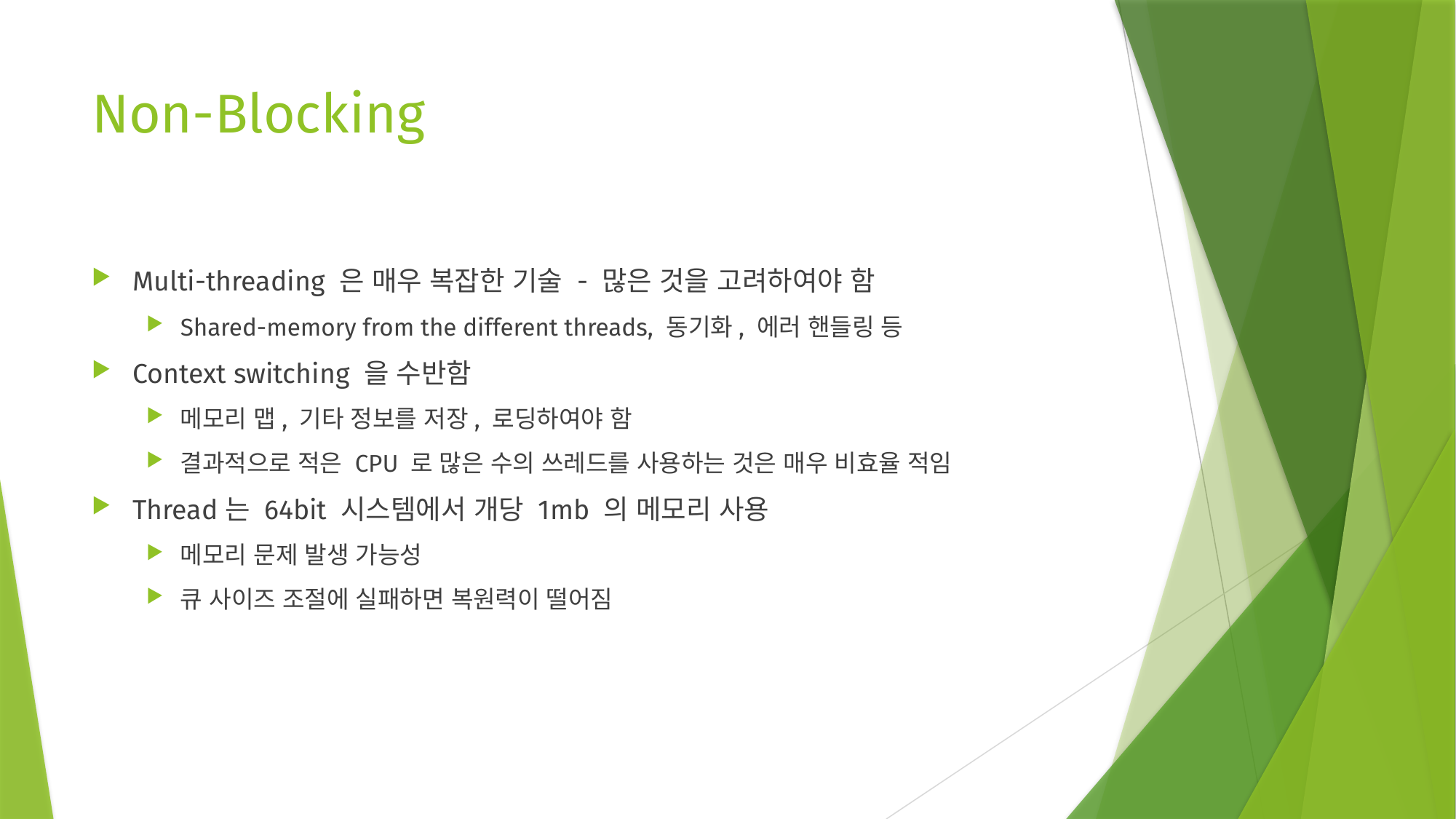

# Non-Blocking
Multi-threading 은 매우 복잡한 기술 - 많은 것을 고려하여야 함
Shared-memory from the different threads, 동기화, 에러 핸들링 등
Context switching 을 수반함
메모리 맵, 기타 정보를 저장, 로딩하여야 함
결과적으로 적은 CPU 로 많은 수의 쓰레드를 사용하는 것은 매우 비효율 적임
Thread는 64bit 시스템에서 개당 1mb 의 메모리 사용
메모리 문제 발생 가능성
큐 사이즈 조절에 실패하면 복원력이 떨어짐